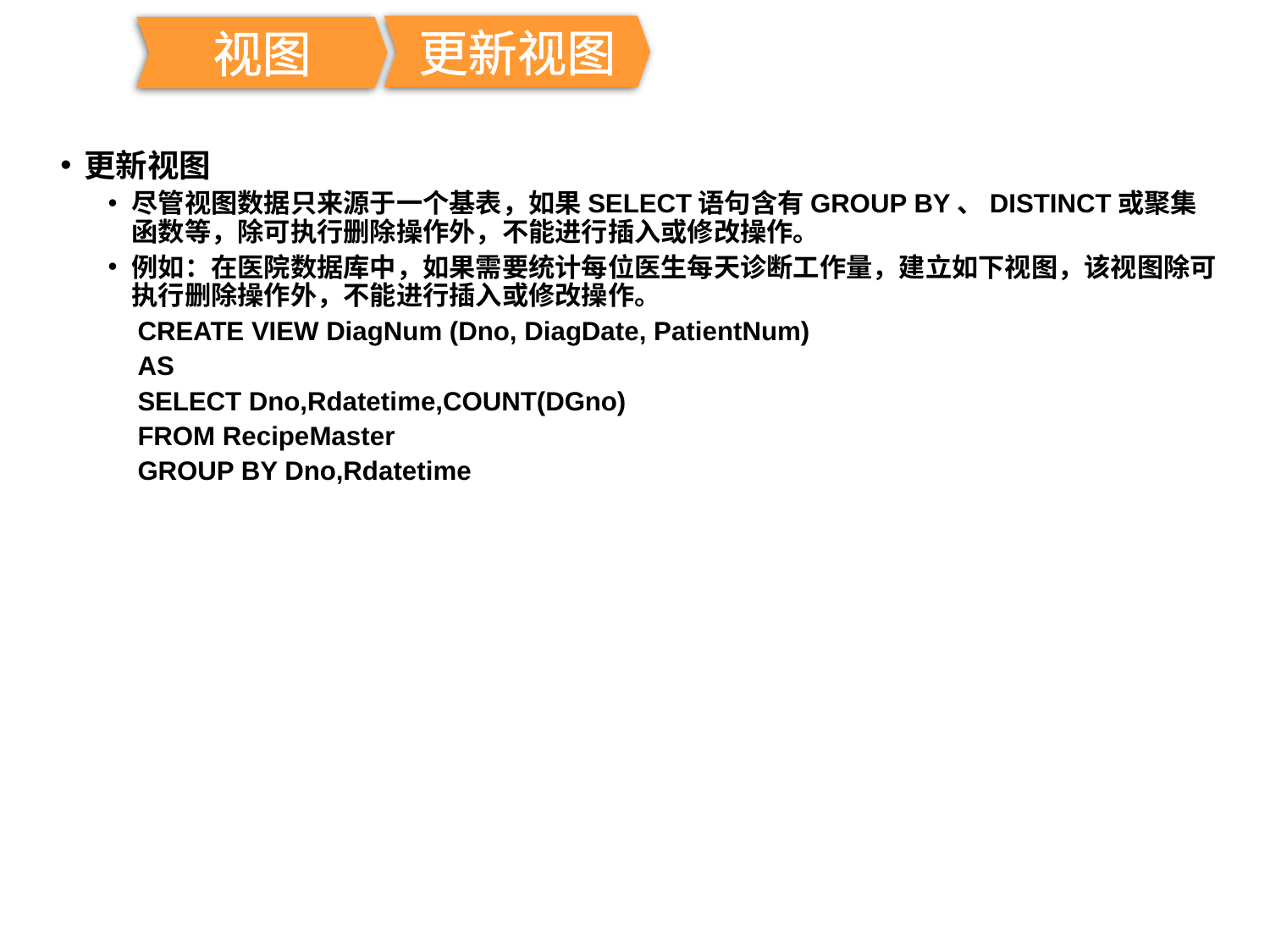

更新视图
视图

更新视图
尽管视图数据只来源于一个基表，如果SELECT语句含有GROUP BY、DISTINCT或聚集函数等，除可执行删除操作外，不能进行插入或修改操作。
例如：在医院数据库中，如果需要统计每位医生每天诊断工作量，建立如下视图，该视图除可执行删除操作外，不能进行插入或修改操作。
    CREATE VIEW DiagNum (Dno, DiagDate, PatientNum)
    AS
    SELECT Dno,Rdatetime,COUNT(DGno)
    FROM RecipeMaster
    GROUP BY Dno,Rdatetime